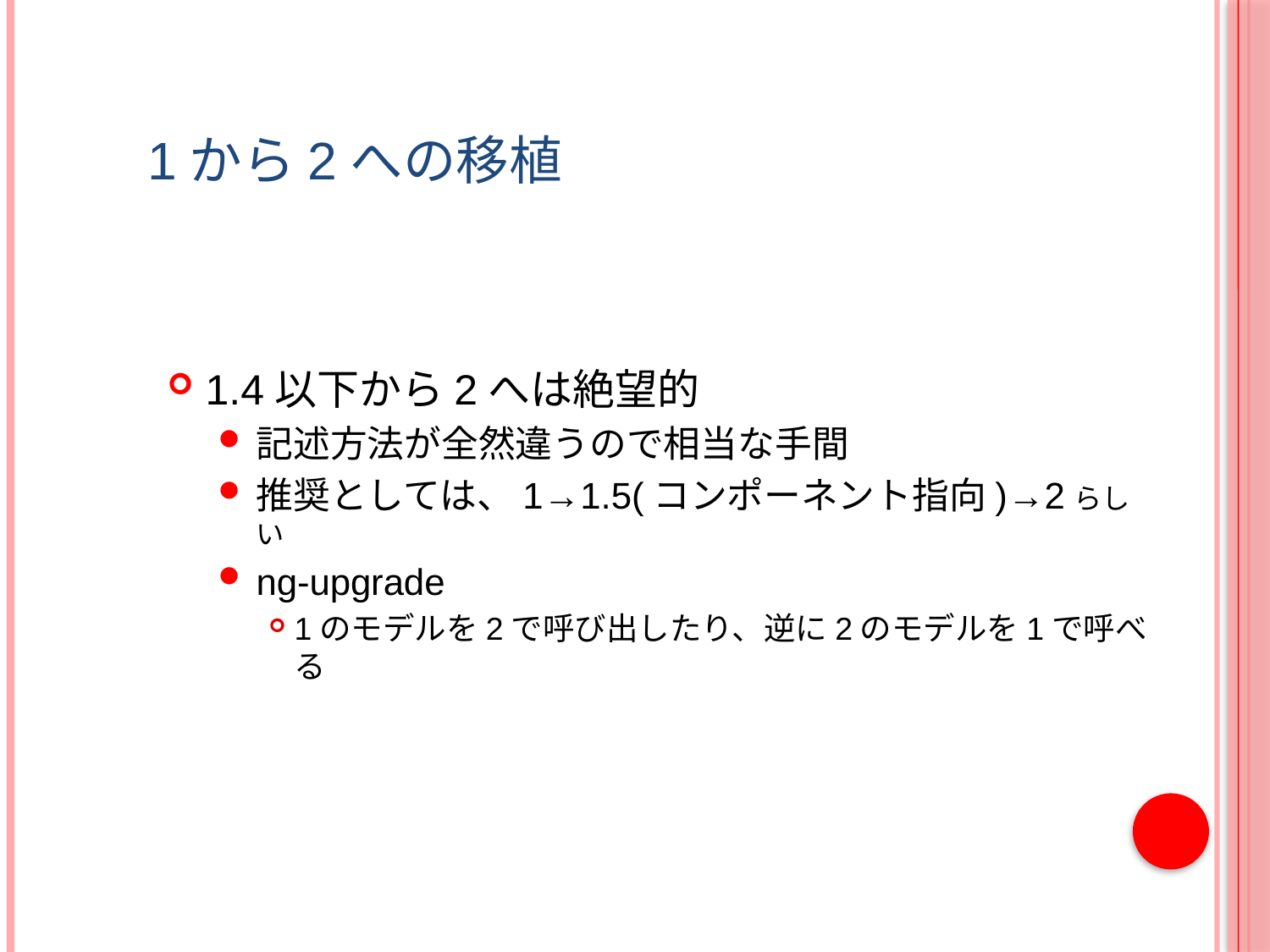

# 1から2への移植
1.4以下から2へは絶望的
記述方法が全然違うので相当な手間
推奨としては、1→1.5(コンポーネント指向)→2らしい
ng-upgrade
1のモデルを2で呼び出したり、逆に2のモデルを1で呼べる